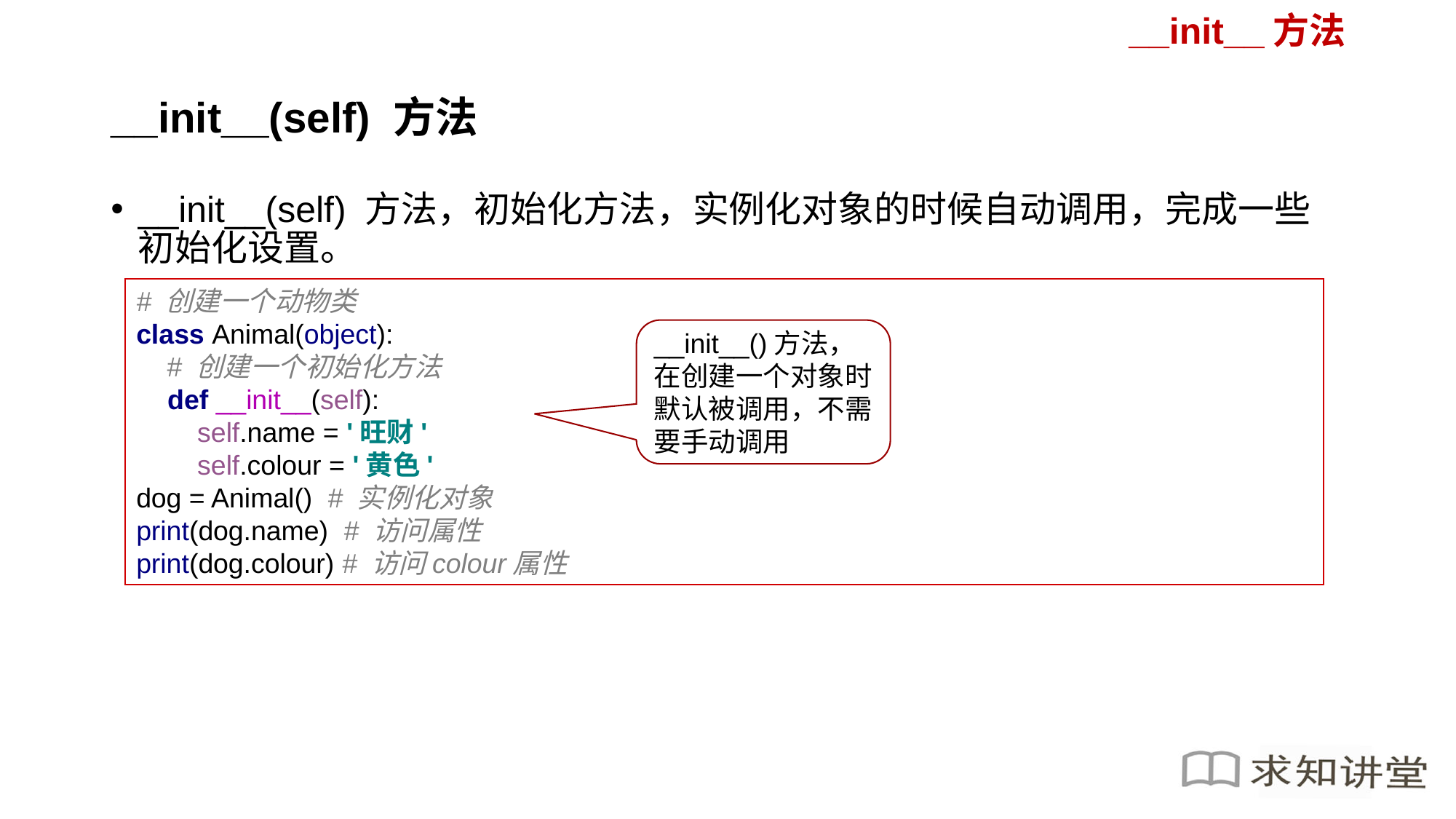

__init__方法
# __init__(self) 方法
__init__(self) 方法，初始化方法，实例化对象的时候自动调用，完成一些初始化设置。
# 创建一个动物类 class Animal(object): # 创建一个初始化方法 def __init__(self): self.name = '旺财' self.colour = '黄色' dog = Animal()  # 实例化对象 print(dog.name)  # 访问属性 print(dog.colour) # 访问colour属性
__init__()方法，在创建一个对象时默认被调用，不需要手动调用